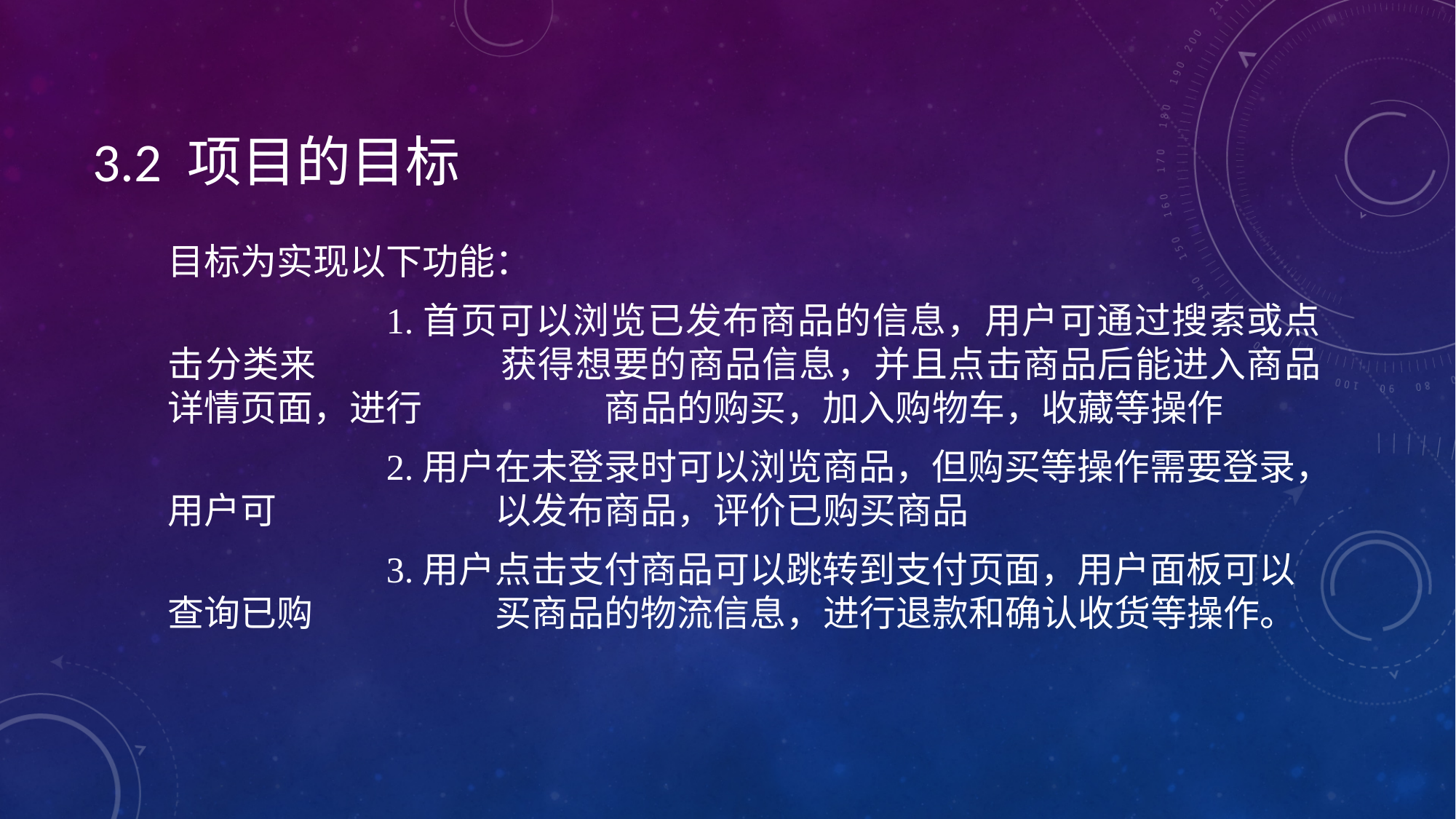

# 3.2 项目的目标
目标为实现以下功能：
		1.首页可以浏览已发布商品的信息，用户可通过搜索或点击分类来		获得想要的商品信息，并且点击商品后能进入商品详情页面，进行		商品的购买，加入购物车，收藏等操作
		2.用户在未登录时可以浏览商品，但购买等操作需要登录，用户可		以发布商品，评价已购买商品
		3.用户点击支付商品可以跳转到支付页面，用户面板可以查询已购		买商品的物流信息，进行退款和确认收货等操作。